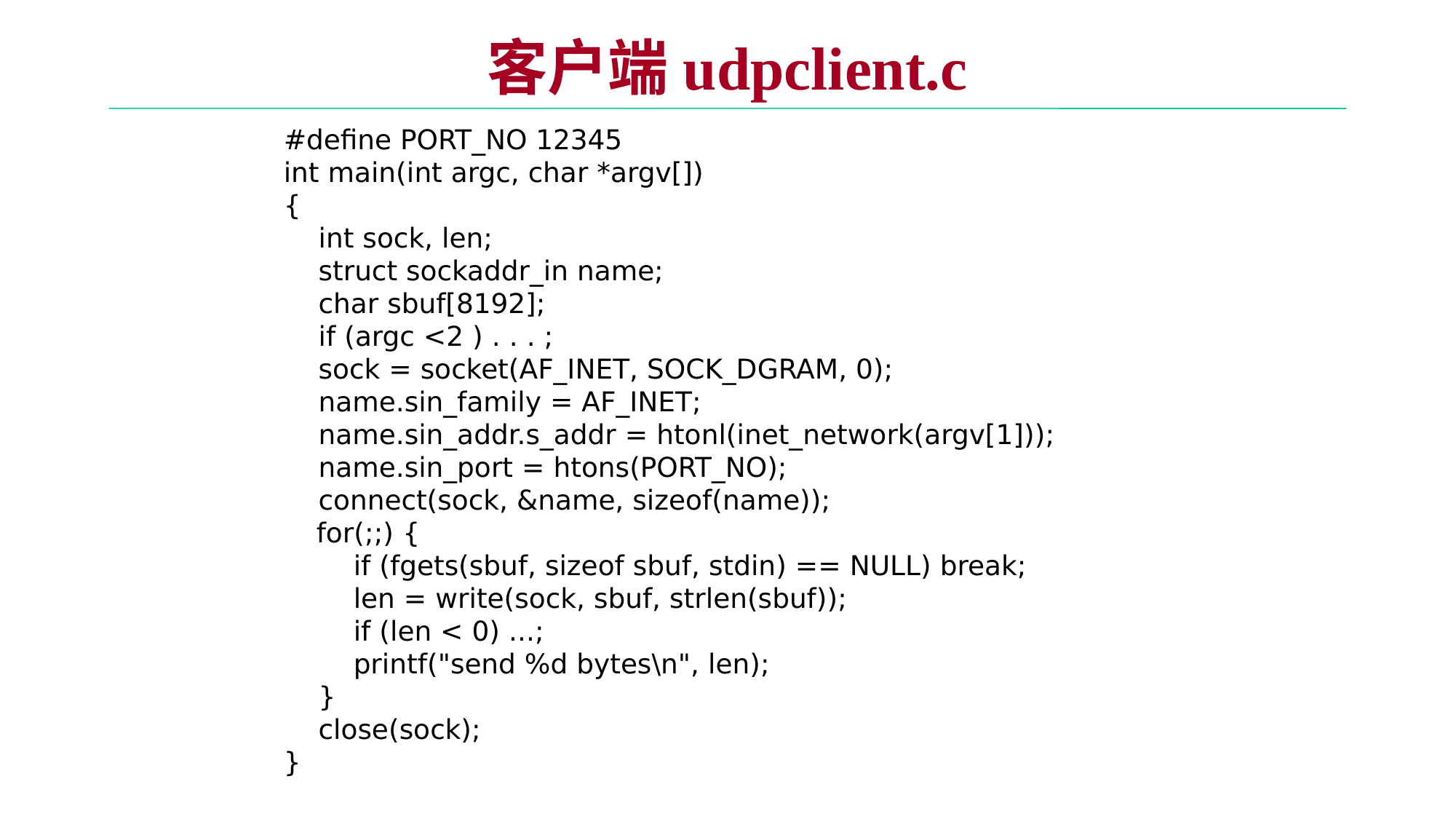

# 客户端udpclient.c
#define PORT_NO 12345
int main(int argc, char *argv[])
{
    int sock, len;
    struct sockaddr_in name;
    char sbuf[8192];
    if (argc <2 ) . . . ;
    sock = socket(AF_INET, SOCK_DGRAM, 0);
    name.sin_family = AF_INET;
    name.sin_addr.s_addr = htonl(inet_network(argv[1]));
    name.sin_port = htons(PORT_NO);
    connect(sock, &name, sizeof(name));
  for(;;) {
        if (fgets(sbuf, sizeof sbuf, stdin) == NULL) break;
        len = write(sock, sbuf, strlen(sbuf));
        if (len < 0) ...;
        printf("send %d bytes\n", len);
    }
    close(sock);
}